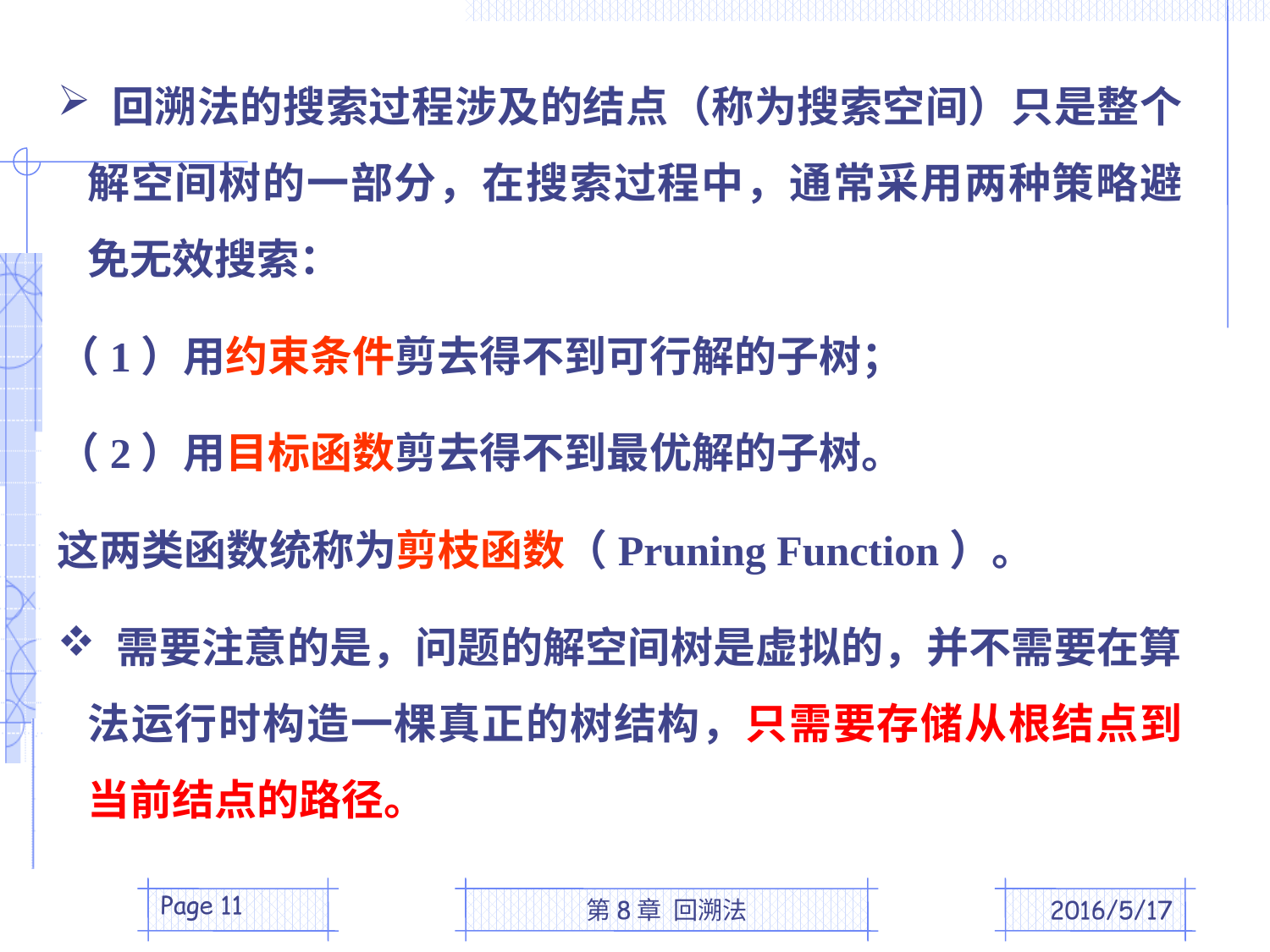

回溯法的搜索过程涉及的结点（称为搜索空间）只是整个解空间树的一部分，在搜索过程中，通常采用两种策略避免无效搜索：
（1）用约束条件剪去得不到可行解的子树；
（2）用目标函数剪去得不到最优解的子树。
这两类函数统称为剪枝函数（Pruning Function）。
 需要注意的是，问题的解空间树是虚拟的，并不需要在算法运行时构造一棵真正的树结构，只需要存储从根结点到当前结点的路径。
Page 11
第8章  回溯法
2016/5/17